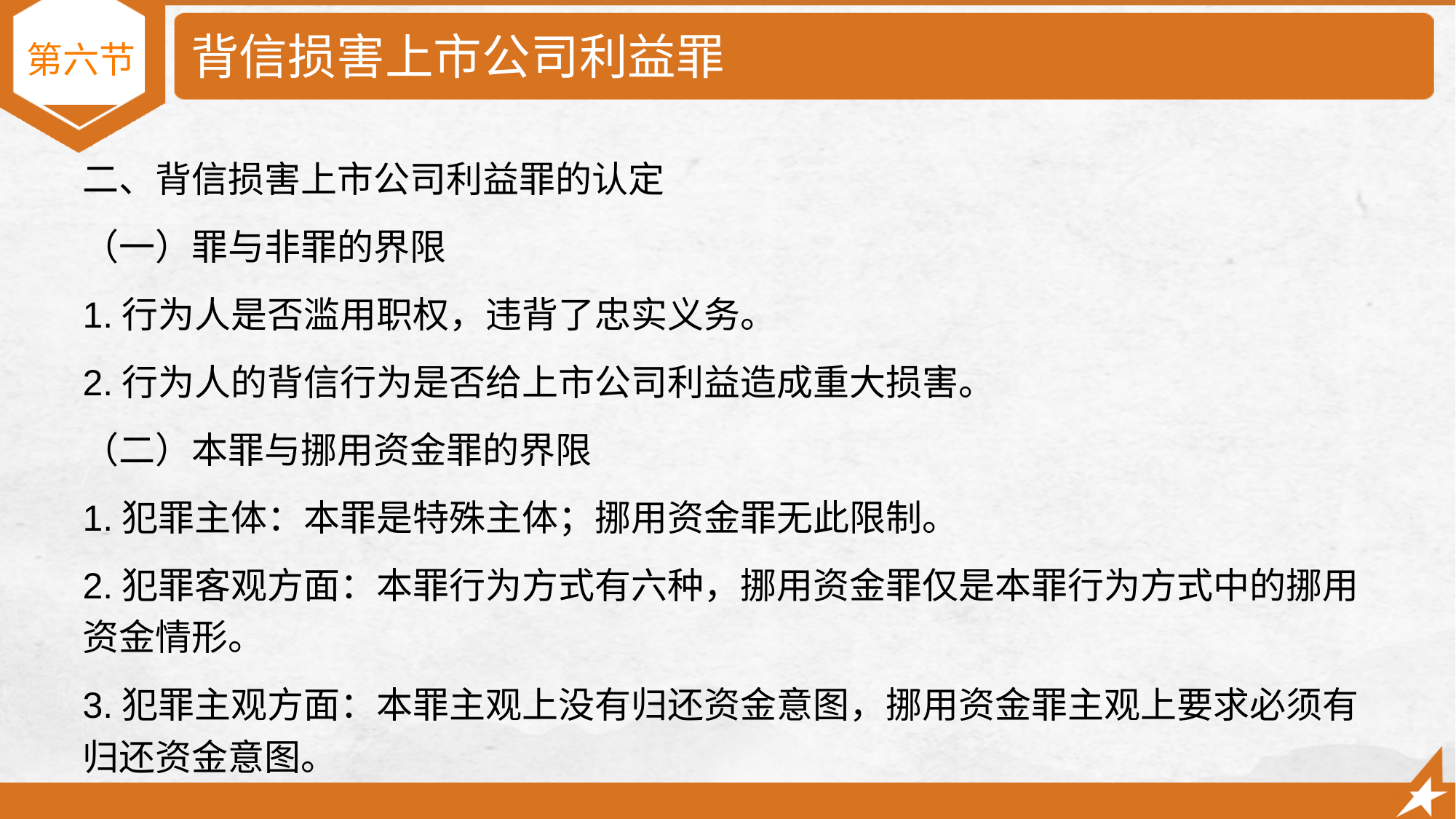

# 背信损害上市公司利益罪
第六节
二、背信损害上市公司利益罪的认定
（一）罪与非罪的界限
1.行为人是否滥用职权，违背了忠实义务。
2.行为人的背信行为是否给上市公司利益造成重大损害。
（二）本罪与挪用资金罪的界限
1.犯罪主体：本罪是特殊主体；挪用资金罪无此限制。
2.犯罪客观方面：本罪行为方式有六种，挪用资金罪仅是本罪行为方式中的挪用资金情形。
3.犯罪主观方面：本罪主观上没有归还资金意图，挪用资金罪主观上要求必须有归还资金意图。